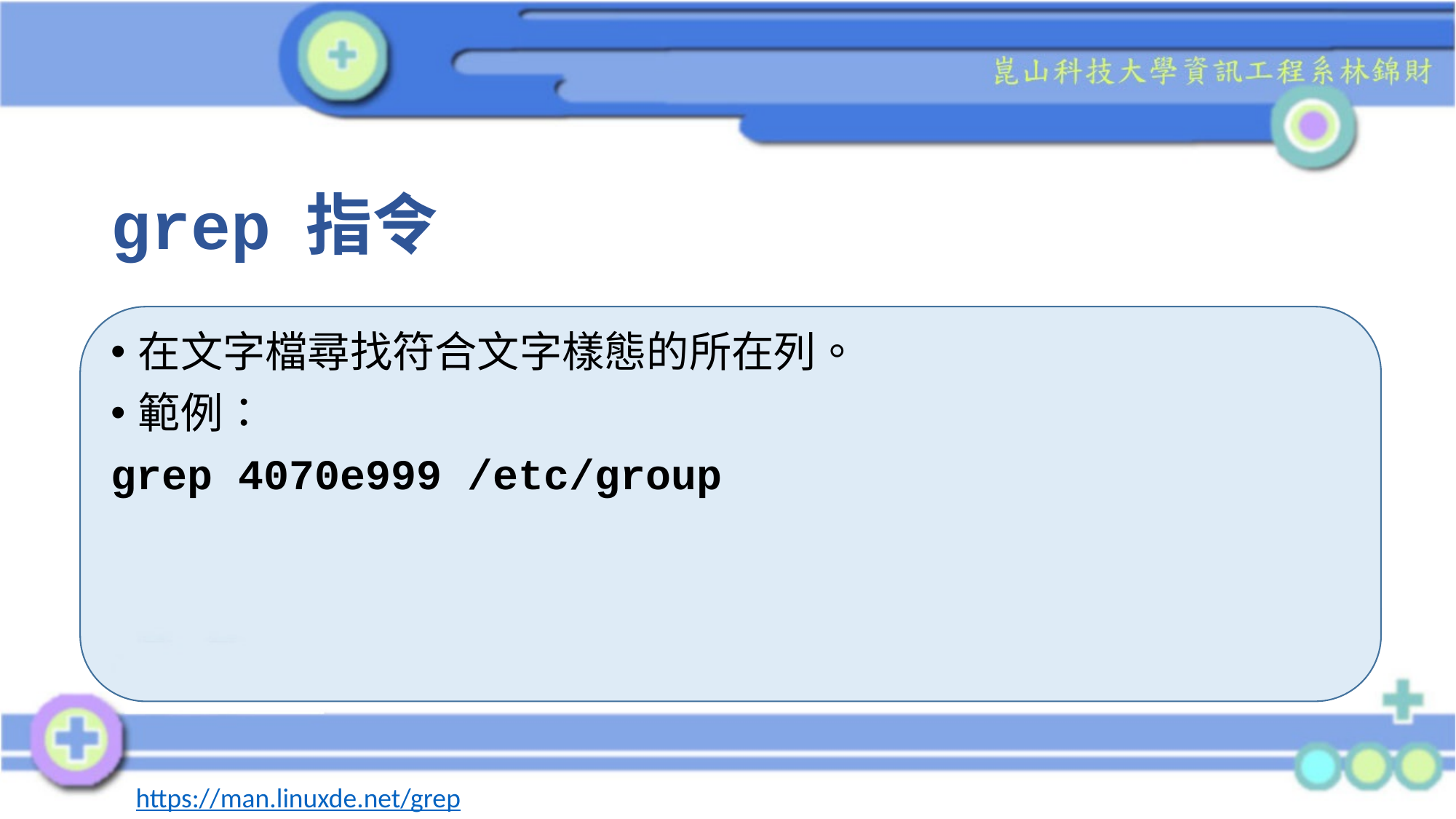

# grep 指令

在文字檔尋找符合文字樣態的所在列。
範例：
grep 4070e999 /etc/group

https://man.linuxde.net/grep